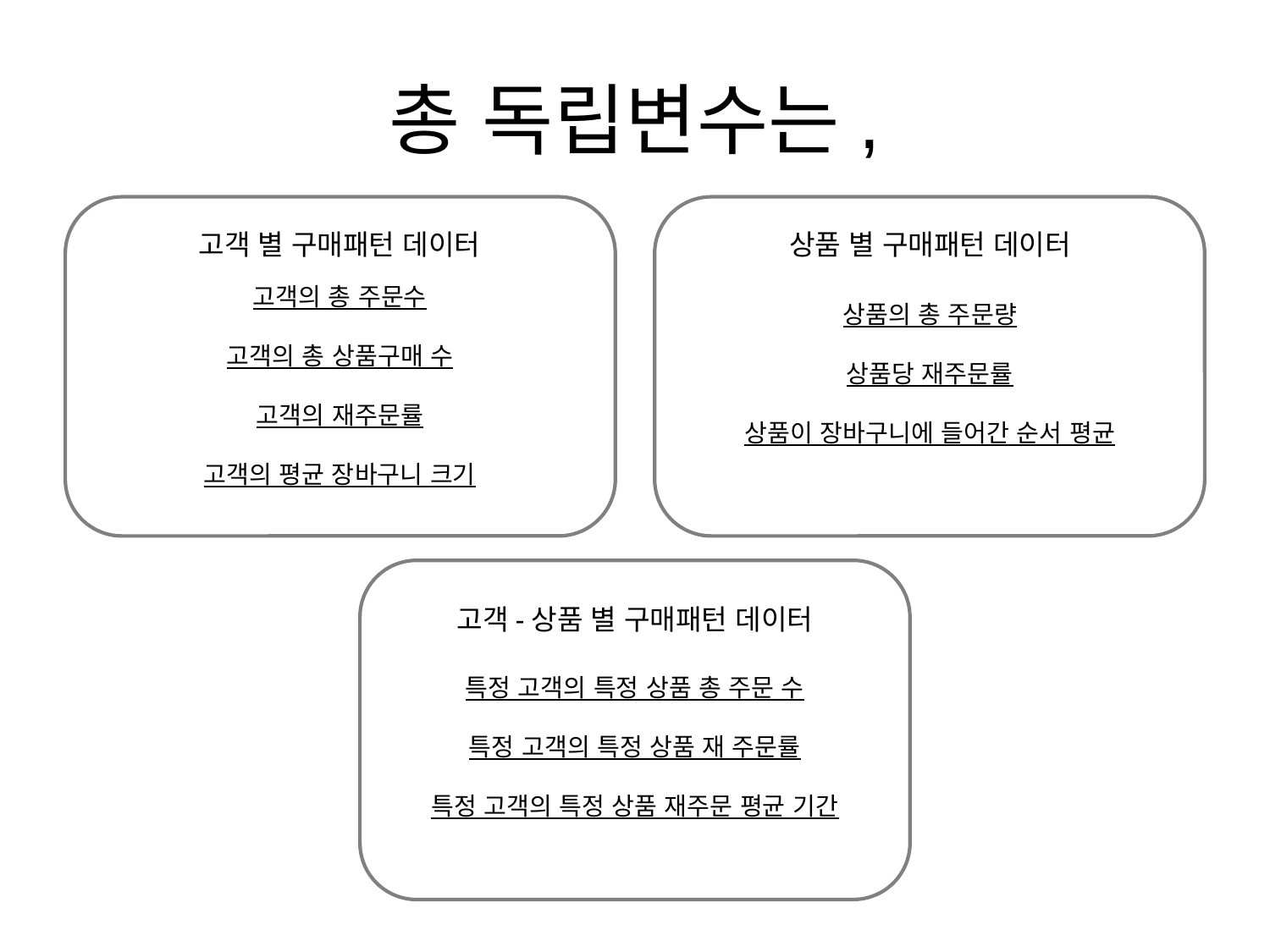

# 총 독립변수는,

고객 별 구매패턴 데이터
상품 별 구매패턴 데이터
고객의 총 주문수

고객의 총 상품구매 수

고객의 재주문률

고객의 평균 장바구니 크기

상품의 총 주문량

상품당 재주문률

상품이 장바구니에 들어간 순서 평균

고객-상품 별 구매패턴 데이터
특정 고객의 특정 상품 총 주문 수

특정 고객의 특정 상품 재 주문률

특정 고객의 특정 상품 재주문 평균 기간